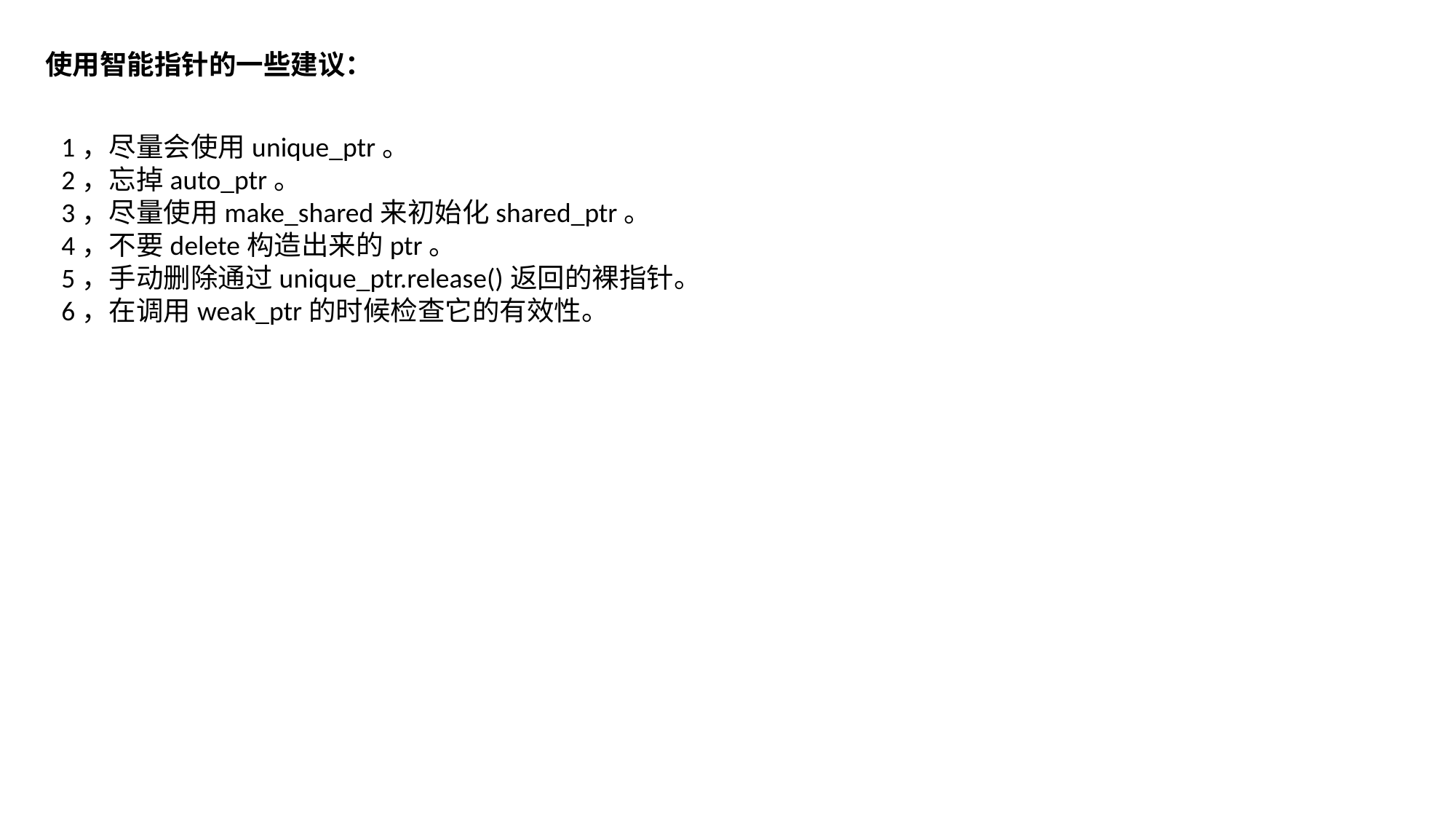

使用智能指针的一些建议：
1，尽量会使用unique_ptr。
2，忘掉auto_ptr。
3，尽量使用make_shared来初始化shared_ptr。
4，不要delete构造出来的ptr。
5，手动删除通过unique_ptr.release()返回的裸指针。
6，在调用weak_ptr的时候检查它的有效性。